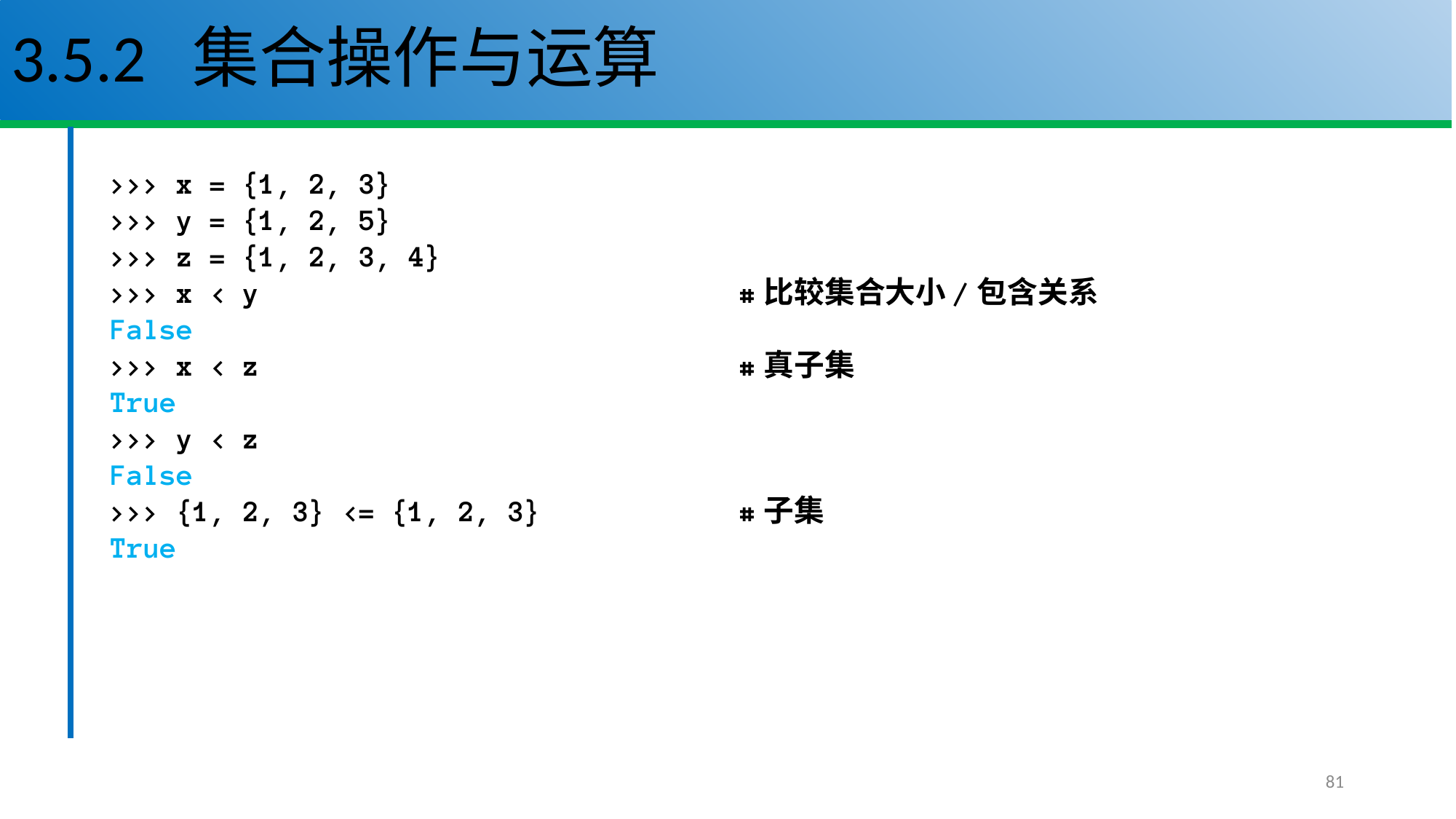

# 3.5.2  集合操作与运算
>>> x = {1, 2, 3}
>>> y = {1, 2, 5}
>>> z = {1, 2, 3, 4}
>>> x < y                             #比较集合大小/包含关系
False
>>> x < z                             #真子集
True
>>> y < z
False
>>> {1, 2, 3} <= {1, 2, 3}            #子集
True
81